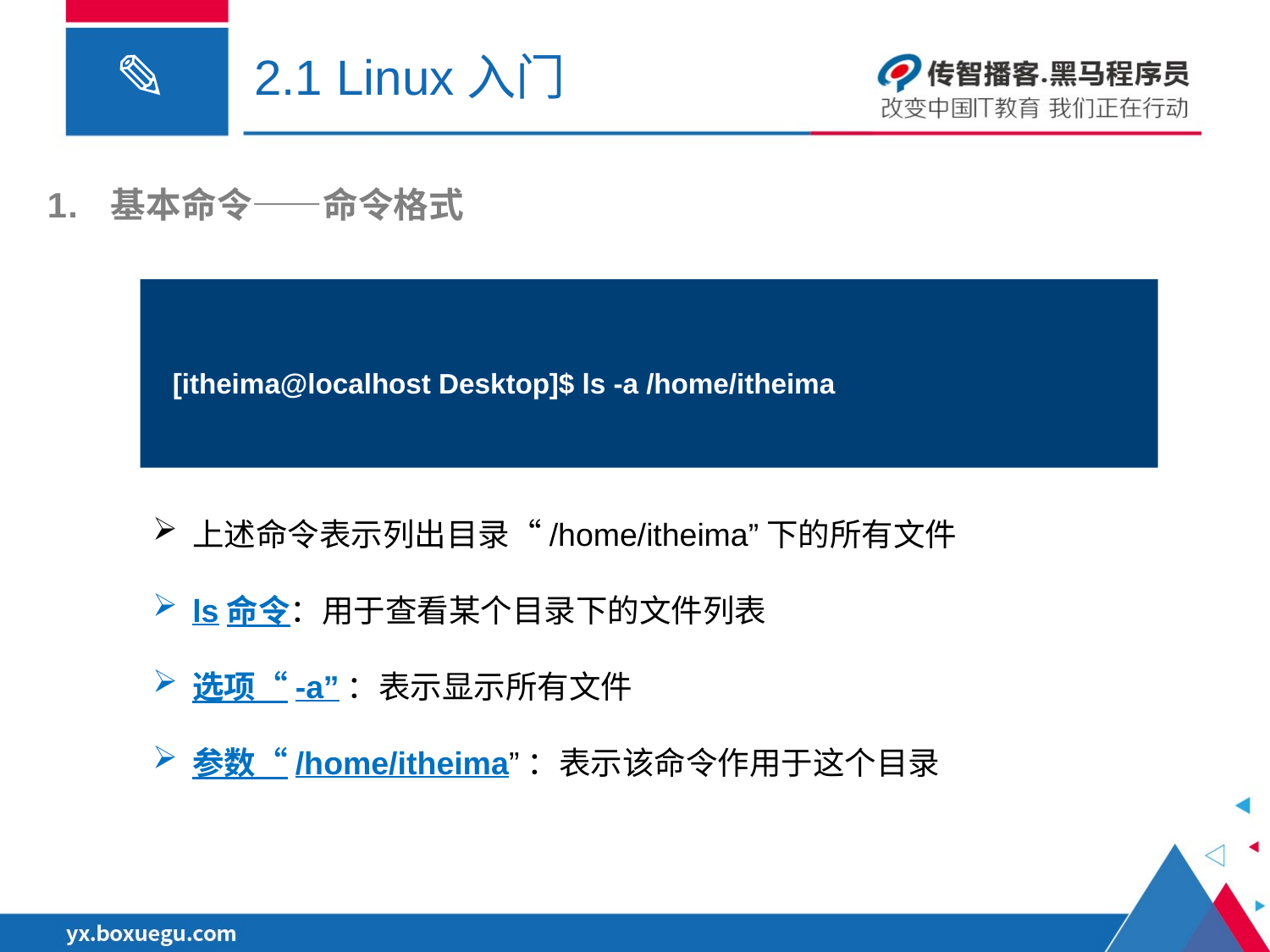

# 2.1 Linux入门
基本命令——命令格式

[itheima@localhost Desktop]$ ls -a /home/itheima
上述命令表示列出目录“/home/itheima”下的所有文件
ls命令：用于查看某个目录下的文件列表
选项“-a”：表示显示所有文件
参数“/home/itheima”：表示该命令作用于这个目录